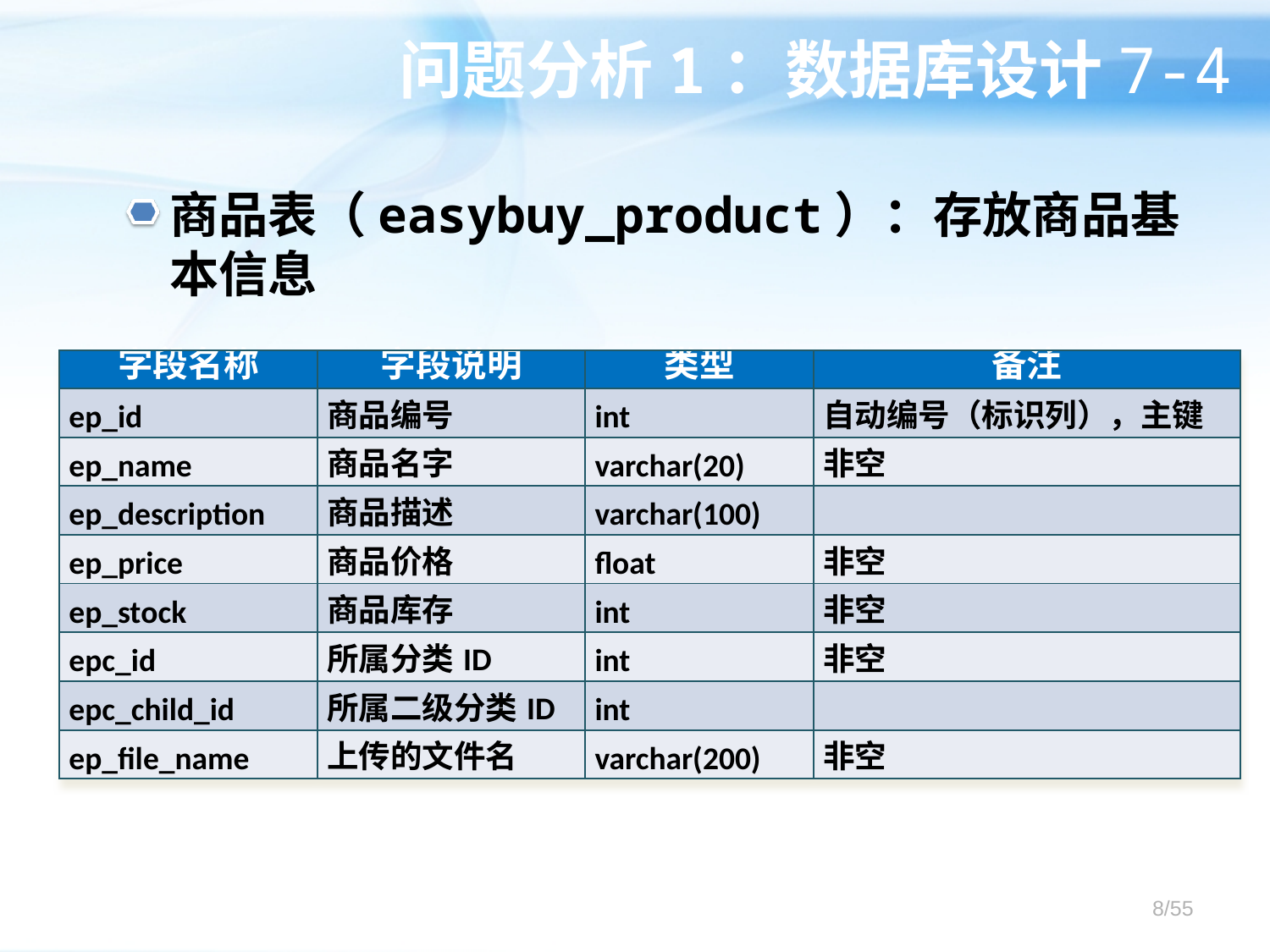

# 问题分析1：数据库设计7-4
商品表（easybuy_product）：存放商品基本信息
| 字段名称 | 字段说明 | 类型 | 备注 |
| --- | --- | --- | --- |
| ep\_id | 商品编号 | int | 自动编号（标识列），主键 |
| ep\_name | 商品名字 | varchar(20) | 非空 |
| ep\_description | 商品描述 | varchar(100) |  |
| ep\_price | 商品价格 | float | 非空 |
| ep\_stock | 商品库存 | int | 非空 |
| epc\_id | 所属分类ID | int | 非空 |
| epc\_child\_id | 所属二级分类ID | int |  |
| ep\_file\_name | 上传的文件名 | varchar(200) | 非空 |
8/55